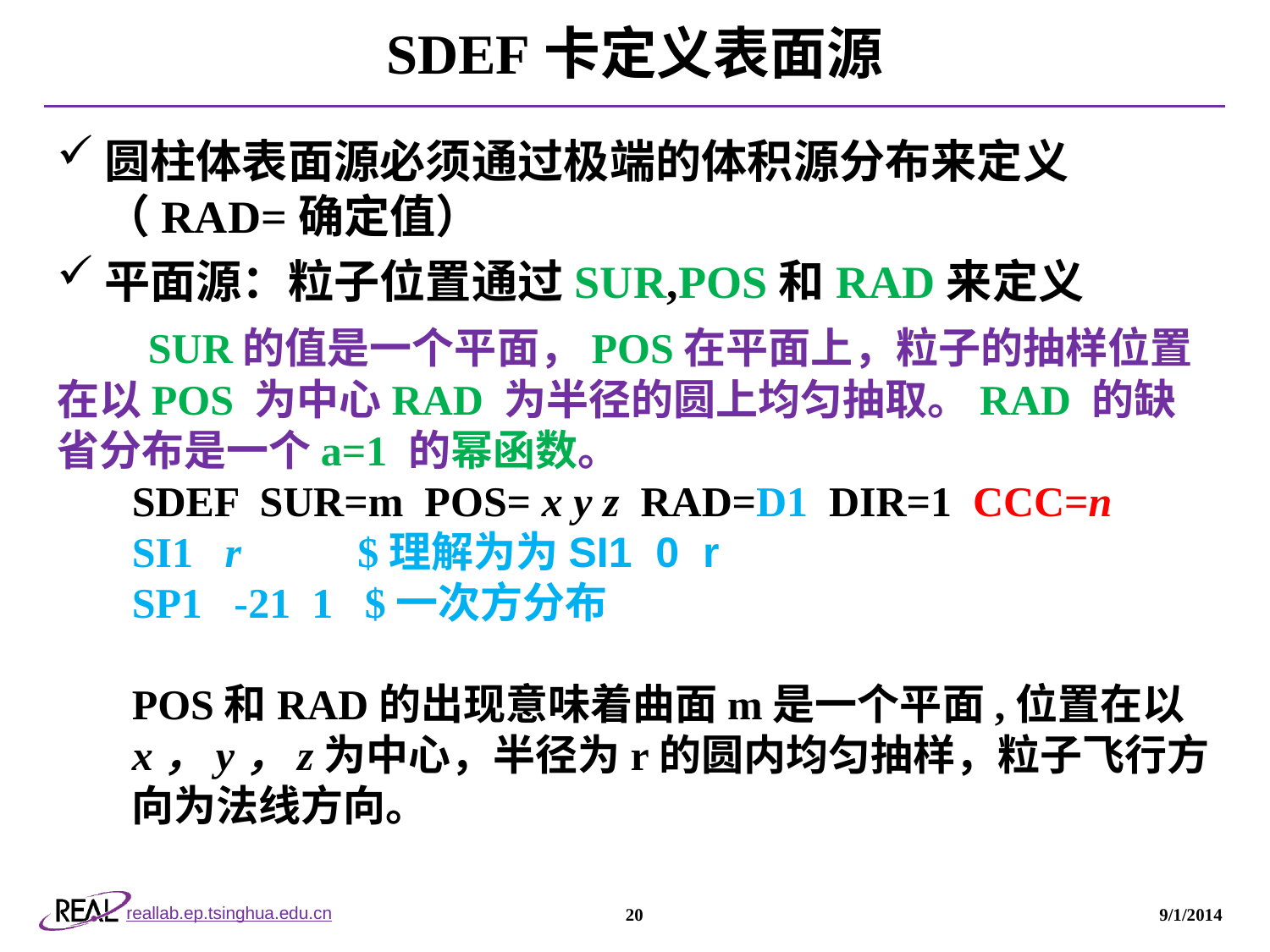

# SDEF卡定义表面源
圆柱体表面源必须通过极端的体积源分布来定义（RAD=确定值）
平面源：粒子位置通过SUR,POS和RAD来定义
        SUR的值是一个平面，POS在平面上，粒子的抽样位置在以POS 为中心RAD 为半径的圆上均匀抽取。RAD 的缺省分布是一个a=1 的幂函数。
SDEF  SUR=m  POS= x y z  RAD=D1  DIR=1  CCC=n
SI1   r           $理解为为SI1  0  r
SP1   -21  1   $一次方分布

POS和RAD的出现意味着曲面m是一个平面,位置在以x，y，z为中心，半径为r的圆内均匀抽样，粒子飞行方向为法线方向。